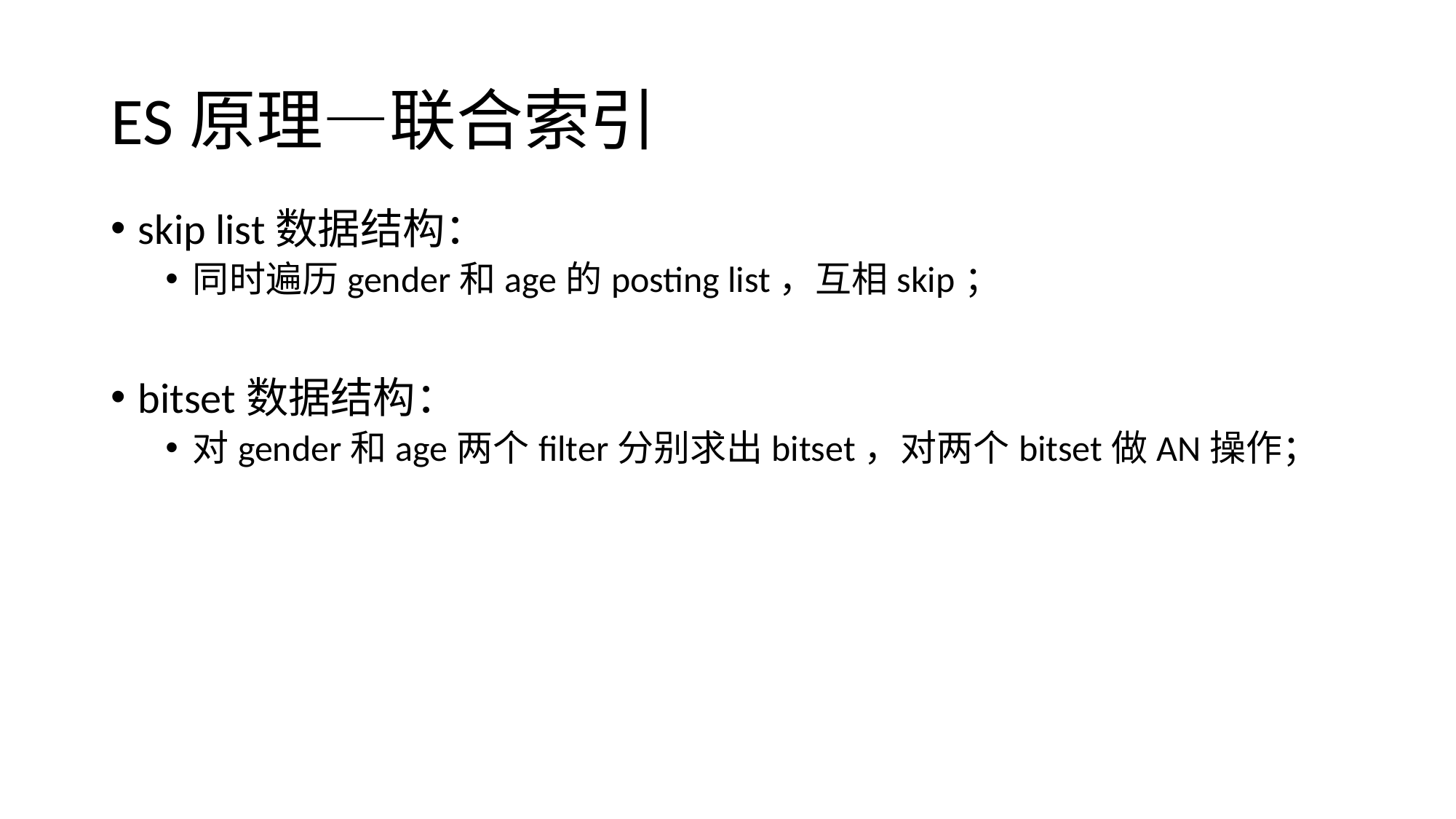

# ES原理—联合索引
skip list数据结构：
同时遍历gender和age的posting list，互相skip；

bitset数据结构：
对gender和age两个filter分别求出bitset，对两个bitset做AN操作；